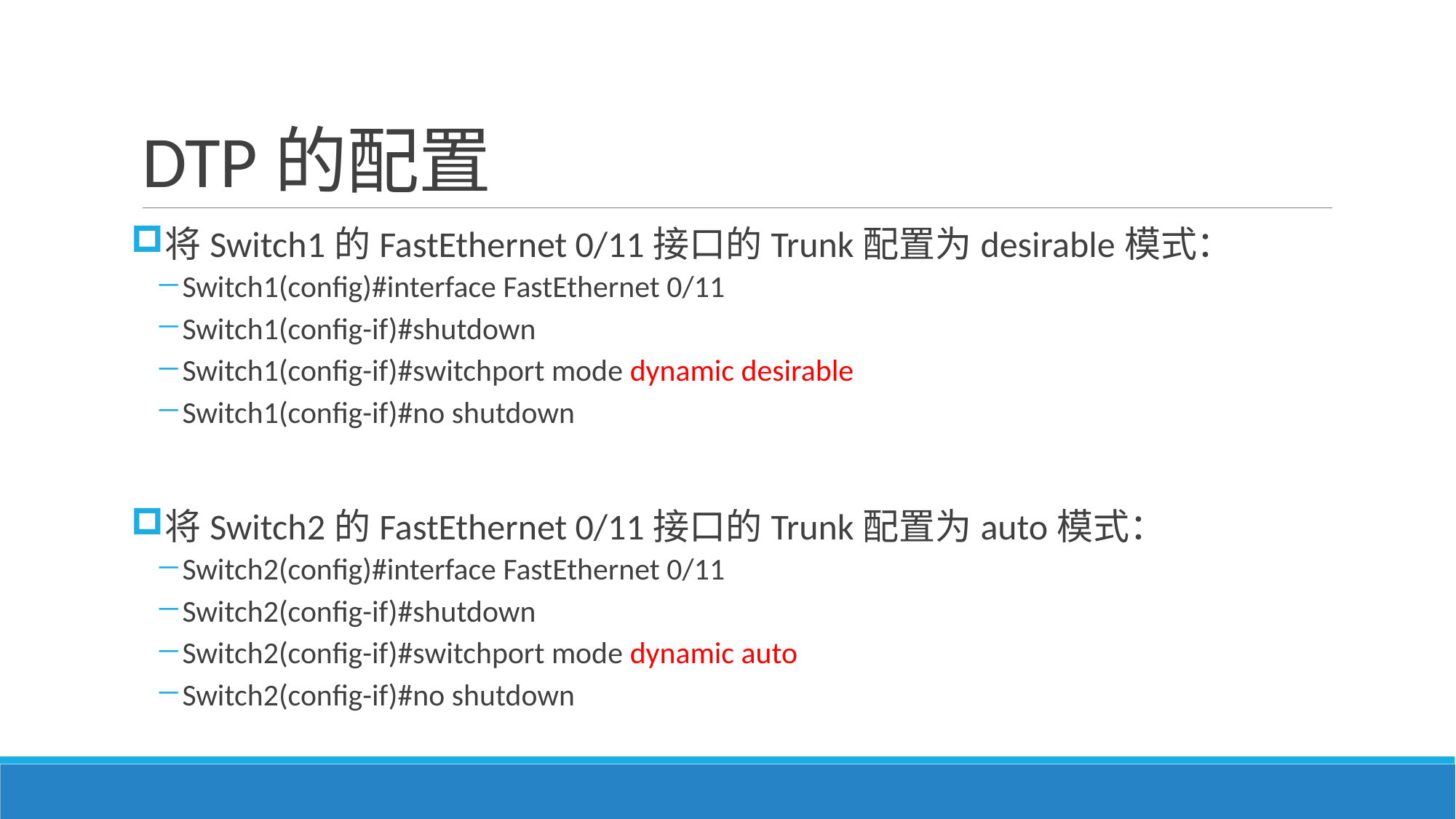

# DTP的配置
将Switch1的FastEthernet 0/11接口的Trunk配置为desirable模式：
Switch1(config)#interface FastEthernet 0/11
Switch1(config-if)#shutdown
Switch1(config-if)#switchport mode dynamic desirable
Switch1(config-if)#no shutdown

将Switch2的FastEthernet 0/11接口的Trunk配置为auto模式：
Switch2(config)#interface FastEthernet 0/11
Switch2(config-if)#shutdown
Switch2(config-if)#switchport mode dynamic auto
Switch2(config-if)#no shutdown